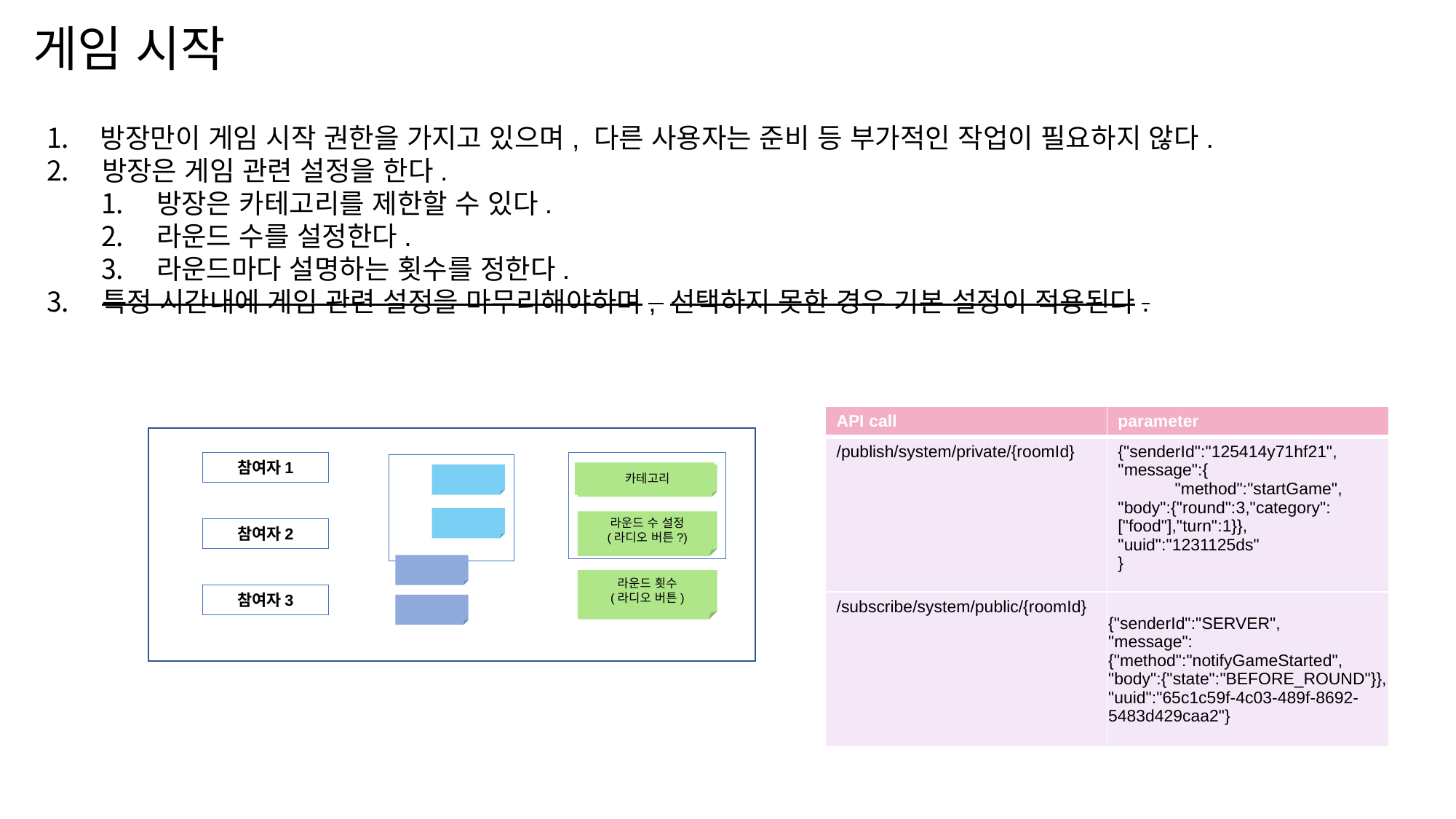

# 게임 시작
 방장만이 게임 시작 권한을 가지고 있으며, 다른 사용자는 준비 등 부가적인 작업이 필요하지 않다.
 방장은 게임 관련 설정을 한다.
 방장은 카테고리를 제한할 수 있다.
 라운드 수를 설정한다.
 라운드마다 설명하는 횟수를 정한다.
 특정 시간내에 게임 관련 설정을 마무리해야하며, 선택하지 못한 경우 기본 설정이 적용된다.

| API call | parameter |
| --- | --- |
| /publish/system/private/{roomId} | {"senderId":"125414y71hf21", "message":{ "method":"startGame", "body":{"round":3,"category":["food"],"turn":1}}, "uuid":"1231125ds" } |
| /subscribe/system/public/{roomId} | {"senderId":"SERVER", "message":{"method":"notifyGameStarted", "body":{"state":"BEFORE\_ROUND"}}, "uuid":"65c1c59f-4c03-489f-8692-5483d429caa2"} |

참여자1

카테고리 선정
카테고리
라운드 수 설정
(라디오 버튼?)
참여자2
라운드 횟수
(라디오 버튼)
참여자3